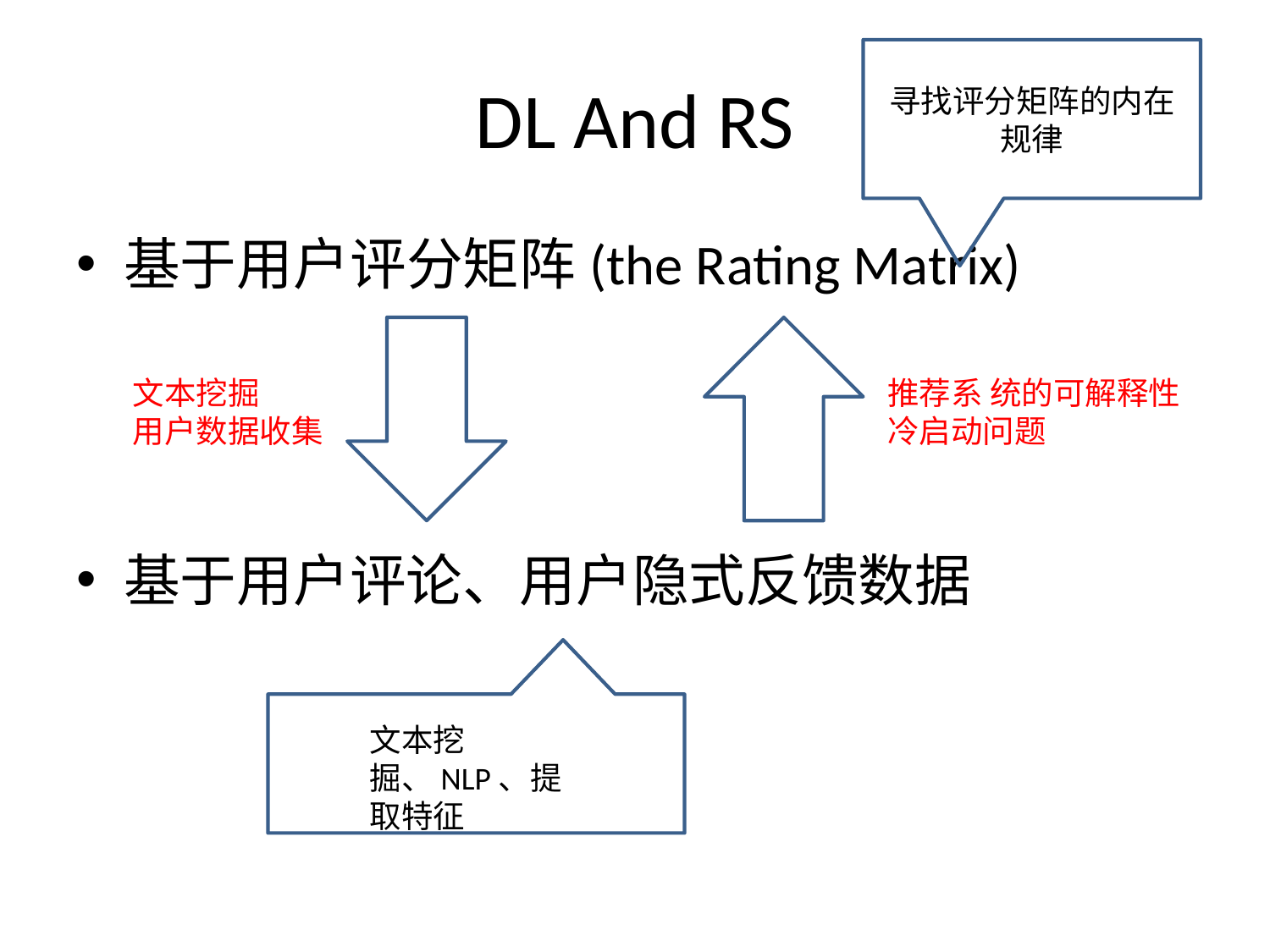

# DL And RS
寻找评分矩阵的内在规律
基于用户评分矩阵(the Rating Matrix)

基于用户评论、用户隐式反馈数据

文本挖掘
用户数据收集
推荐系 统的可解释性
冷启动问题

文本挖掘、NLP、提取特征